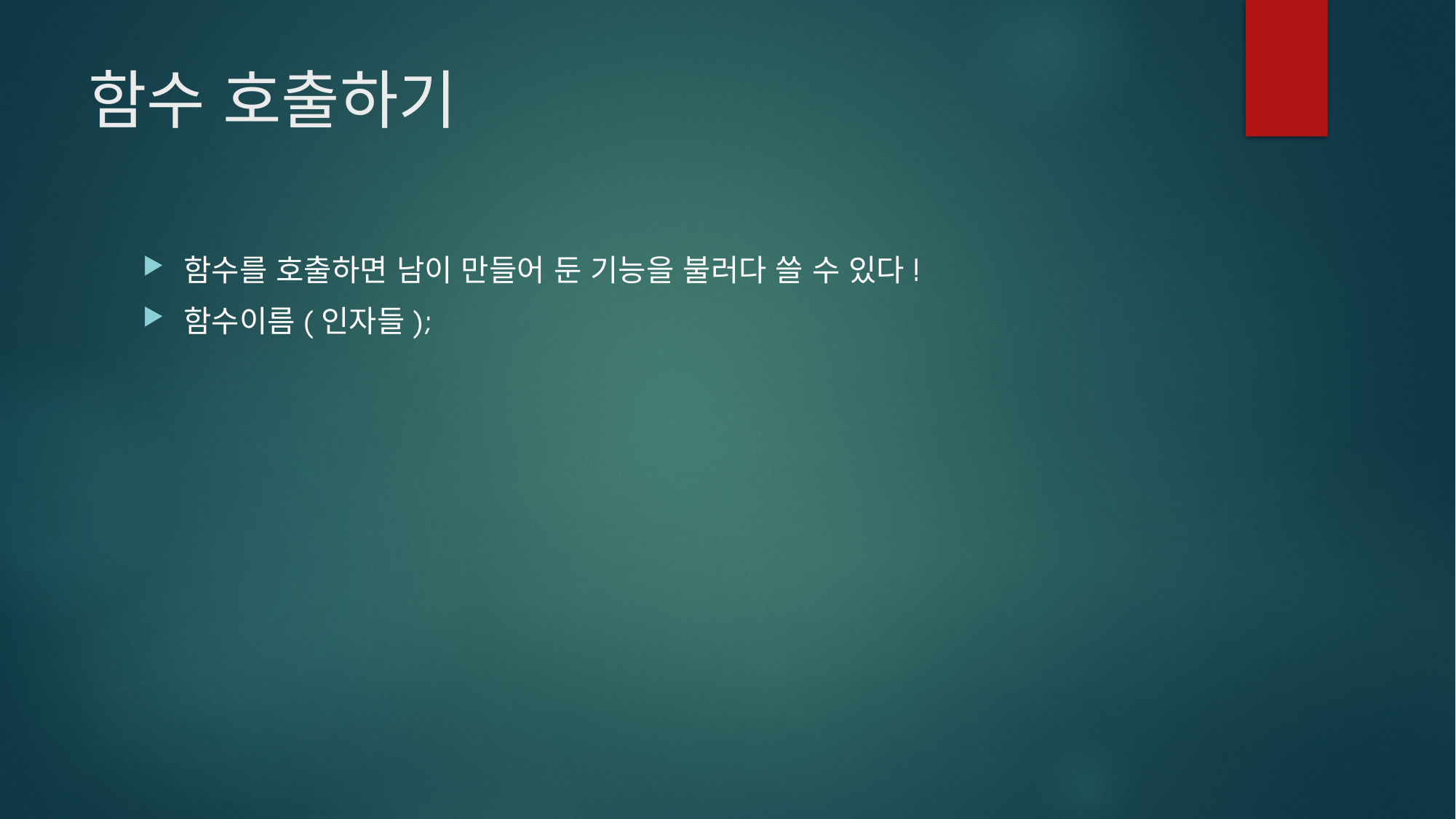

# 함수 호출하기
함수를 호출하면 남이 만들어 둔 기능을 불러다 쓸 수 있다!
함수이름(인자들);